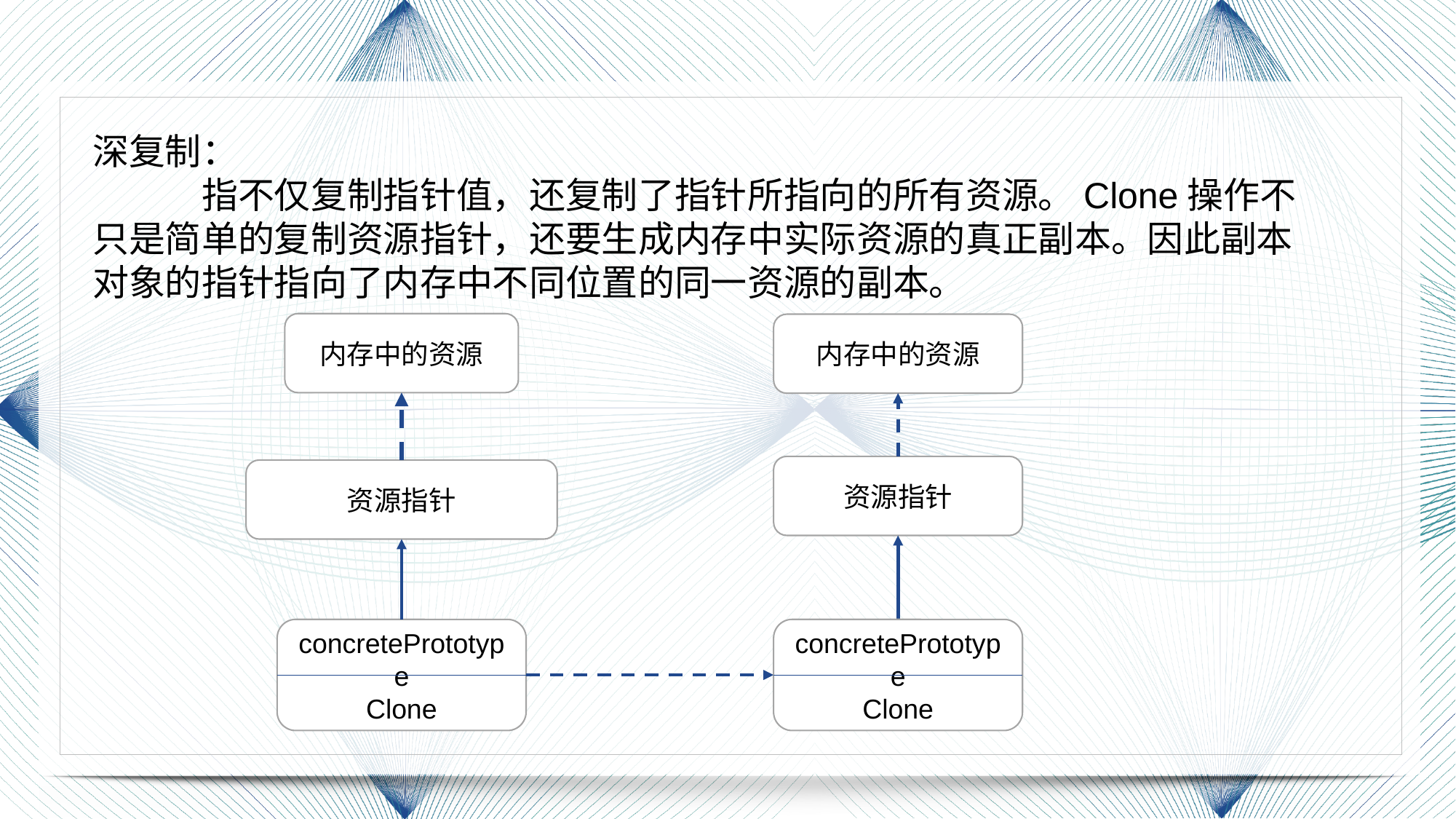

深复制：
	指不仅复制指针值，还复制了指针所指向的所有资源。Clone操作不只是简单的复制资源指针，还要生成内存中实际资源的真正副本。因此副本对象的指针指向了内存中不同位置的同一资源的副本。
内存中的资源
内存中的资源
资源指针
资源指针
concretePrototype
Clone
concretePrototype
Clone